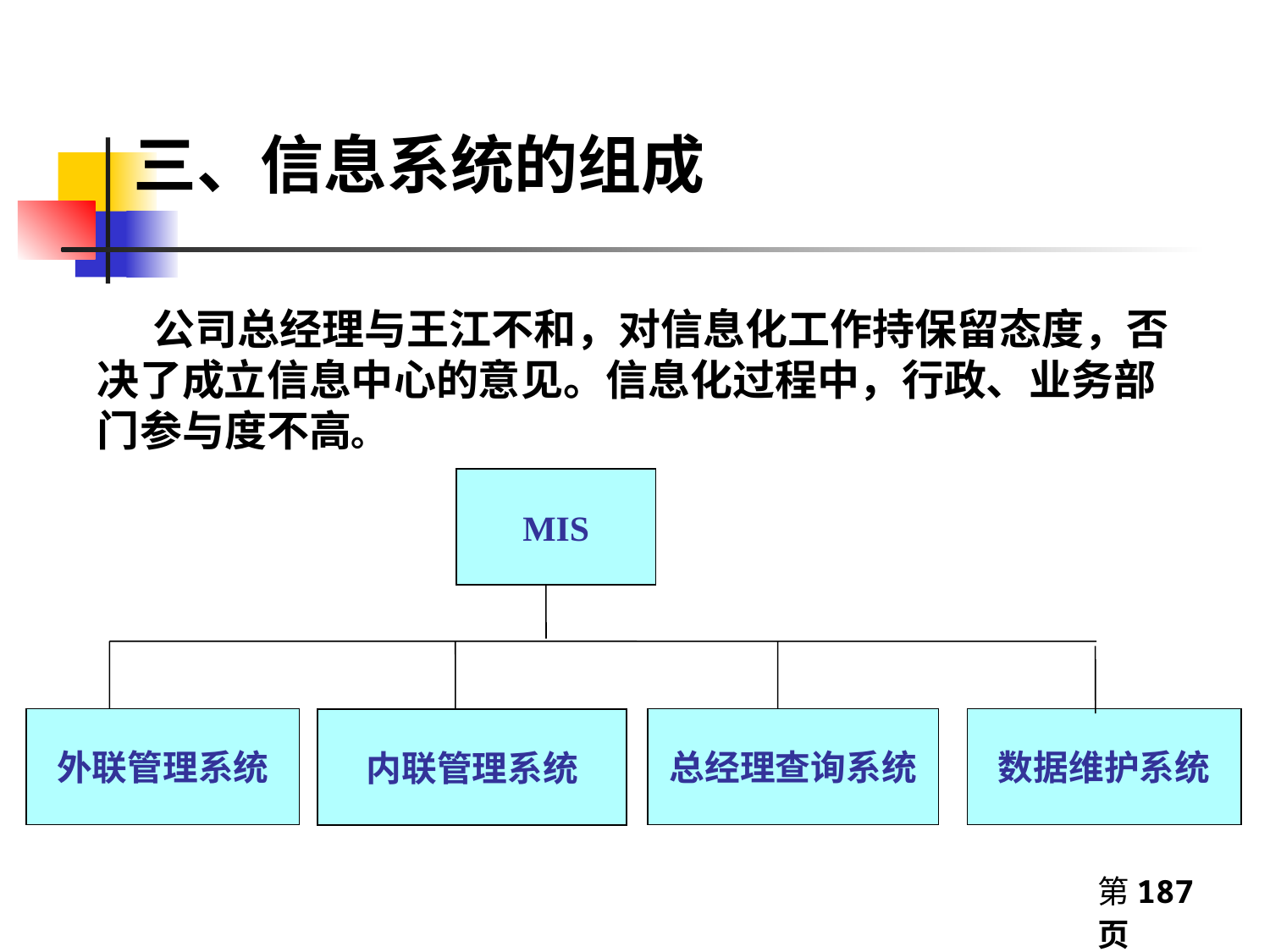

三、信息系统的组成
      公司总经理与王江不和，对信息化工作持保留态度，否决了成立信息中心的意见。信息化过程中，行政、业务部门参与度不高。
MIS

总经理查询系统
数据维护系统
内联管理系统
外联管理系统